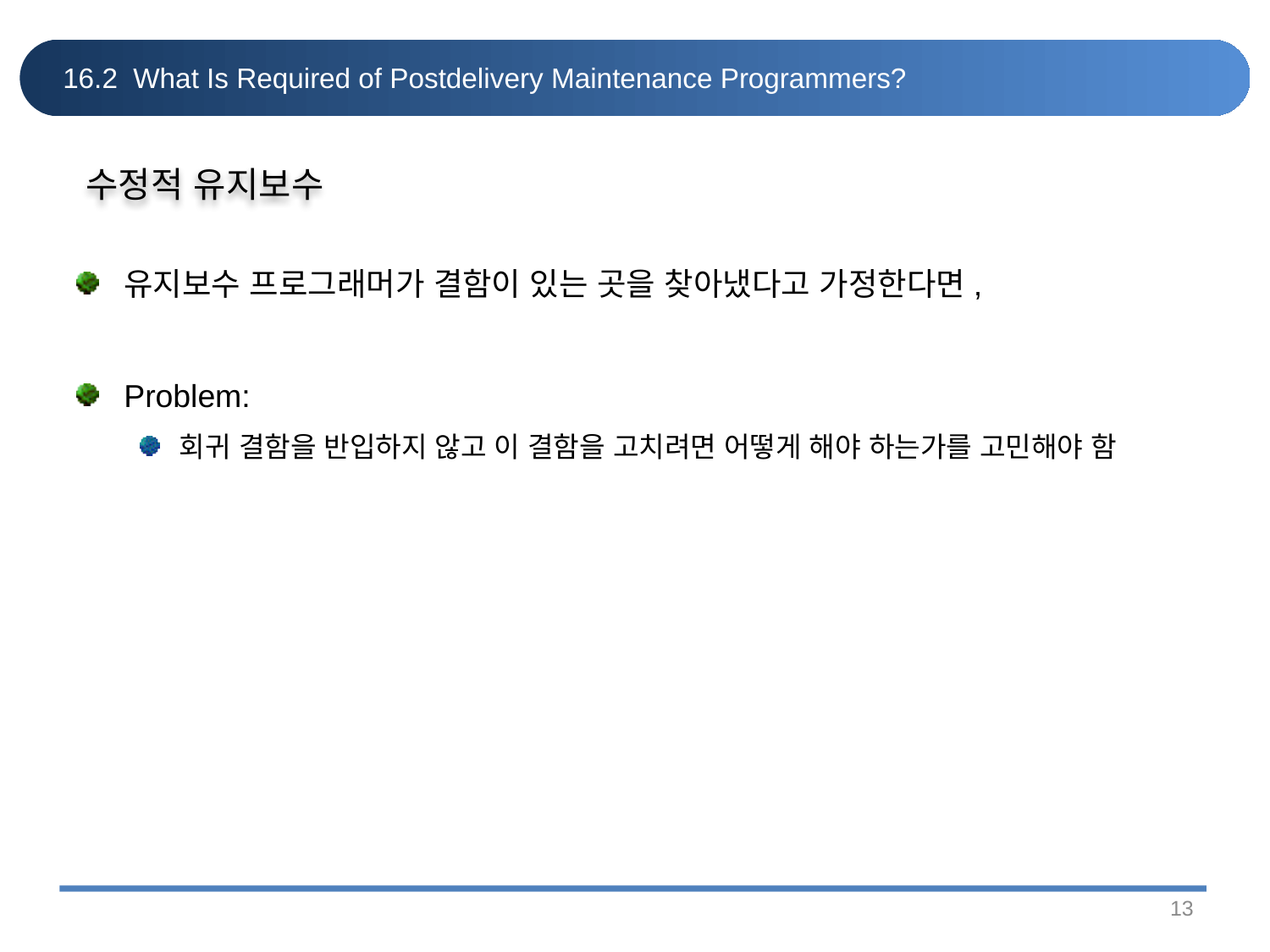

# 16.2  What Is Required of Postdelivery Maintenance Programmers?
수정적 유지보수
유지보수 프로그래머가 결함이 있는 곳을 찾아냈다고 가정한다면,

Problem:
회귀 결함을 반입하지 않고 이 결함을 고치려면 어떻게 해야 하는가를 고민해야 함
13